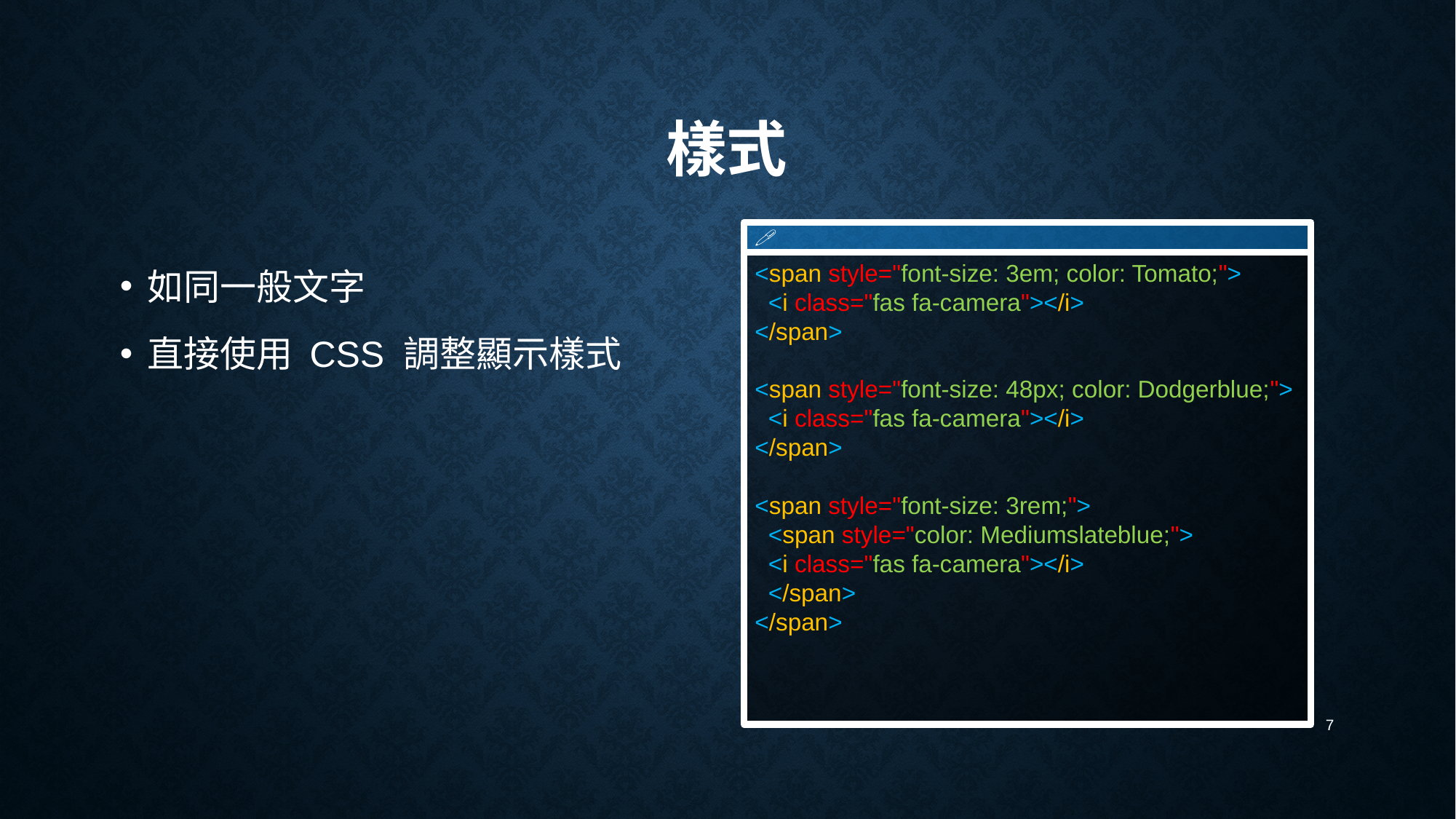

# 樣式
🖊
<span style="font-size: 3em; color: Tomato;">
  <i class="fas fa-camera"></i>
</span>

<span style="font-size: 48px; color: Dodgerblue;">
  <i class="fas fa-camera"></i>
</span>

<span style="font-size: 3rem;">
  <span style="color: Mediumslateblue;">
  <i class="fas fa-camera"></i>
  </span>
</span>
如同一般文字
直接使用 CSS 調整顯示樣式
7